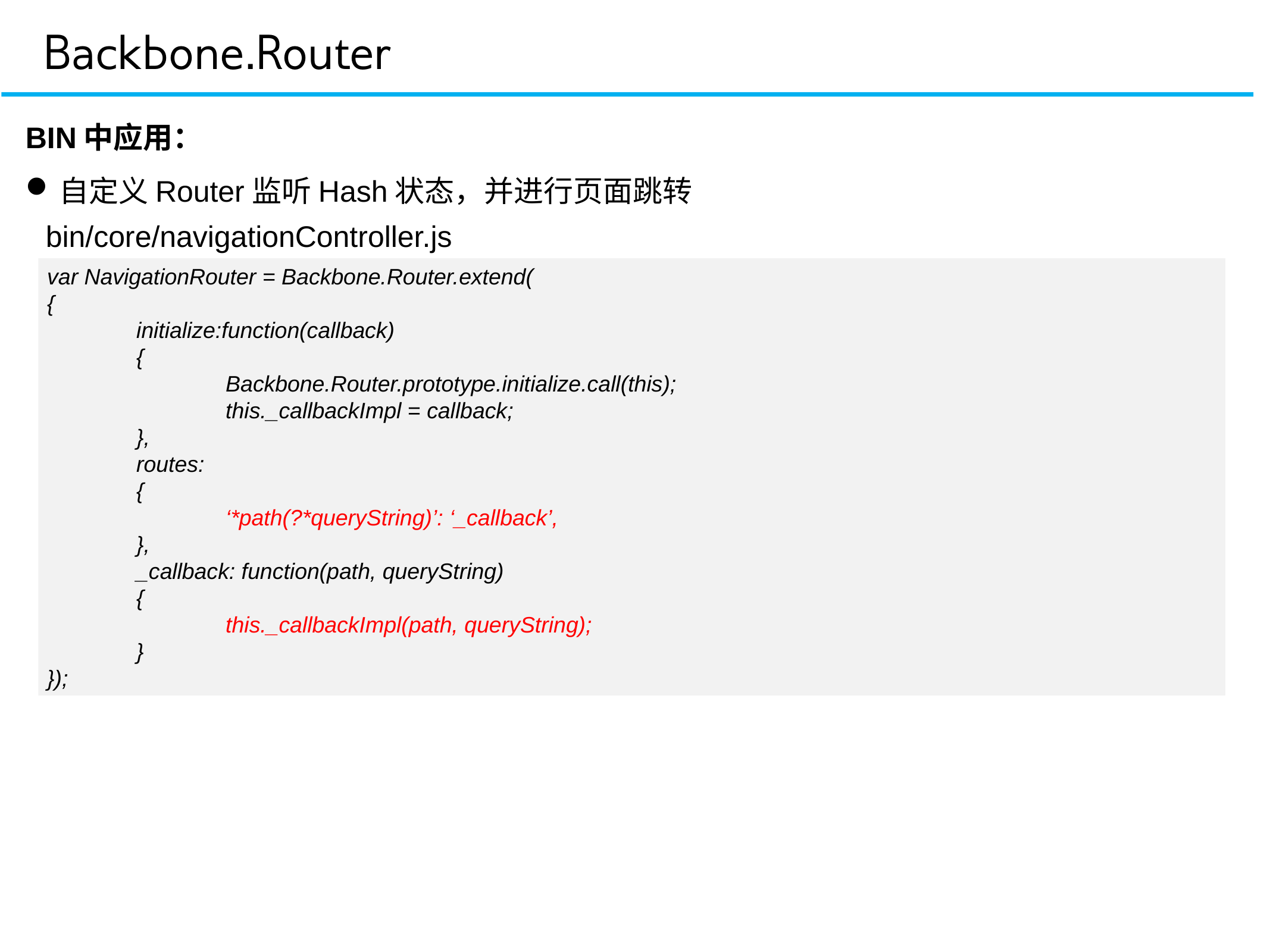

Backbone.Router

BIN中应用：
自定义Router监听Hash状态，并进行页面跳转
bin/core/navigationController.js
var NavigationRouter = Backbone.Router.extend(
{
	initialize:function(callback)
	{
		Backbone.Router.prototype.initialize.call(this);
		this._callbackImpl = callback;
	},
	routes:
	{
		‘*path(?*queryString)’: ‘_callback’,
	},
	_callback: function(path, queryString)
	{
		this._callbackImpl(path, queryString);
	}
});